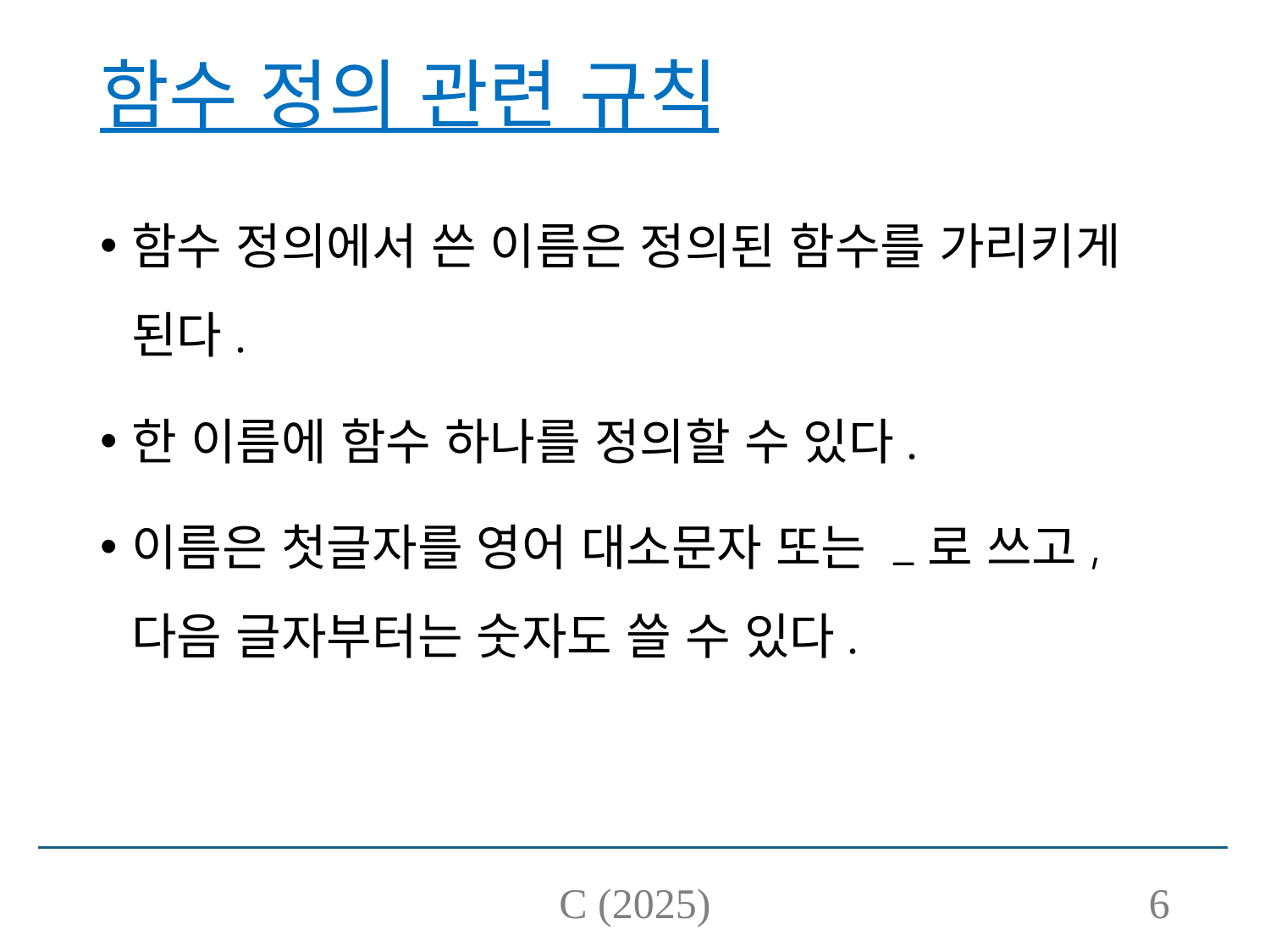

# 함수 정의 관련 규칙
함수 정의에서 쓴 이름은 정의된 함수를 가리키게 된다.
한 이름에 함수 하나를 정의할 수 있다.
이름은 첫글자를 영어 대소문자 또는 _로 쓰고, 다음 글자부터는 숫자도 쓸 수 있다.
C (2025)
6